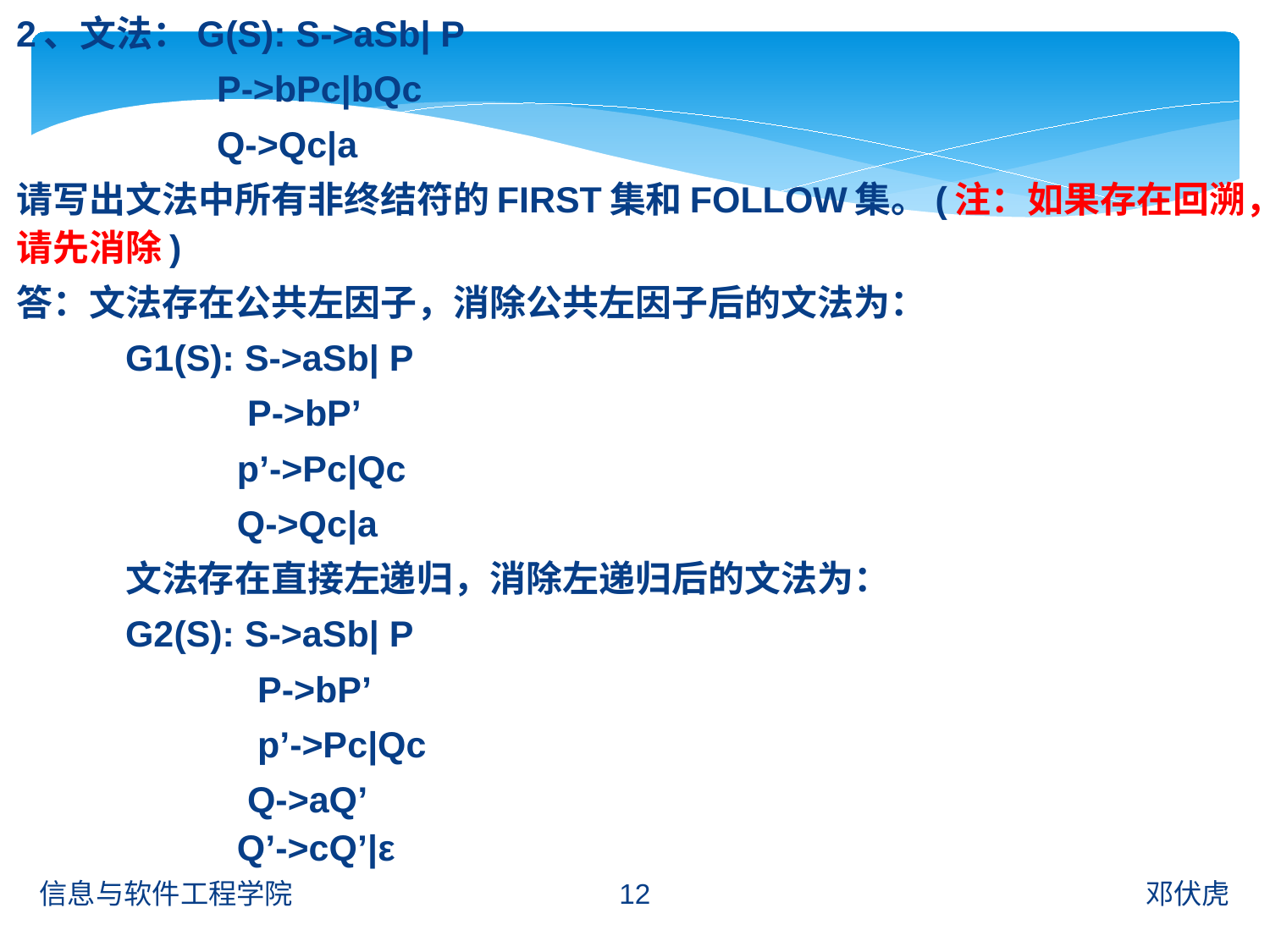

2、文法：G(S): S->aSb| P
		         P->bPc|bQc
		         Q->Qc|a
请写出文法中所有非终结符的FIRST集和FOLLOW集。(注：如果存在回溯，请先消除)
答：文法存在公共左因子，消除公共左因子后的文法为：
		G1(S): S->aSb| P
		            P->bP’
		           p’->Pc|Qc
		           Q->Qc|a
	文法存在直接左递归，消除左递归后的文法为：
		G2(S): S->aSb| P
		             P->bP’
		             p’->Pc|Qc
		            Q->aQ’
		           Q’->cQ’|ε
12
信息与软件工程学院
邓伏虎